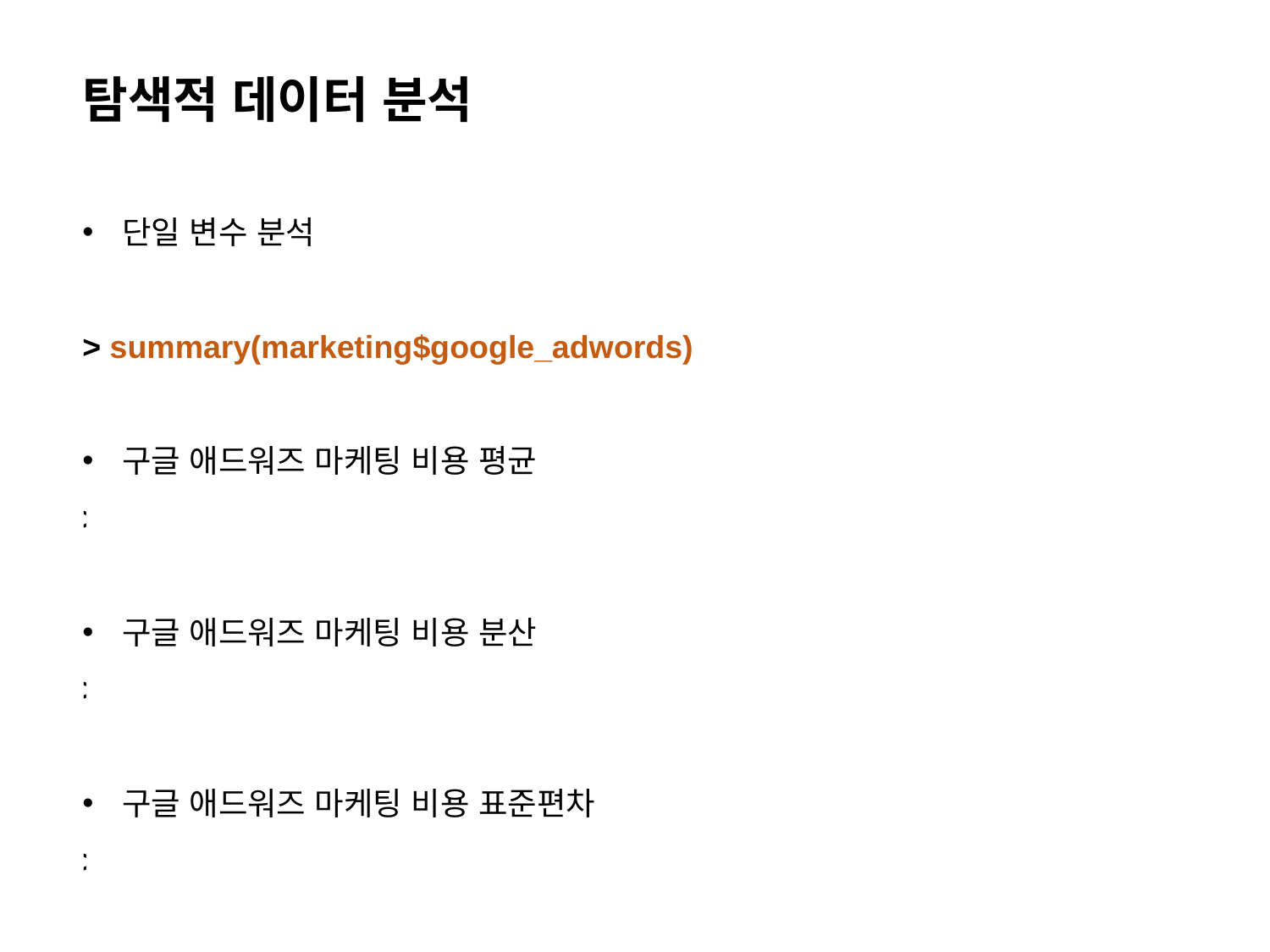

탐색적 데이터 분석
단일 변수 분석

> summary(marketing$google_adwords)

구글 애드워즈 마케팅 비용 평균
>  mean(marketing$google_adwords)

구글 애드워즈 마케팅 비용 분산
> var(marketing$google_adwords)

구글 애드워즈 마케팅 비용 표준편차
>  sd(marketing$google_adwords)